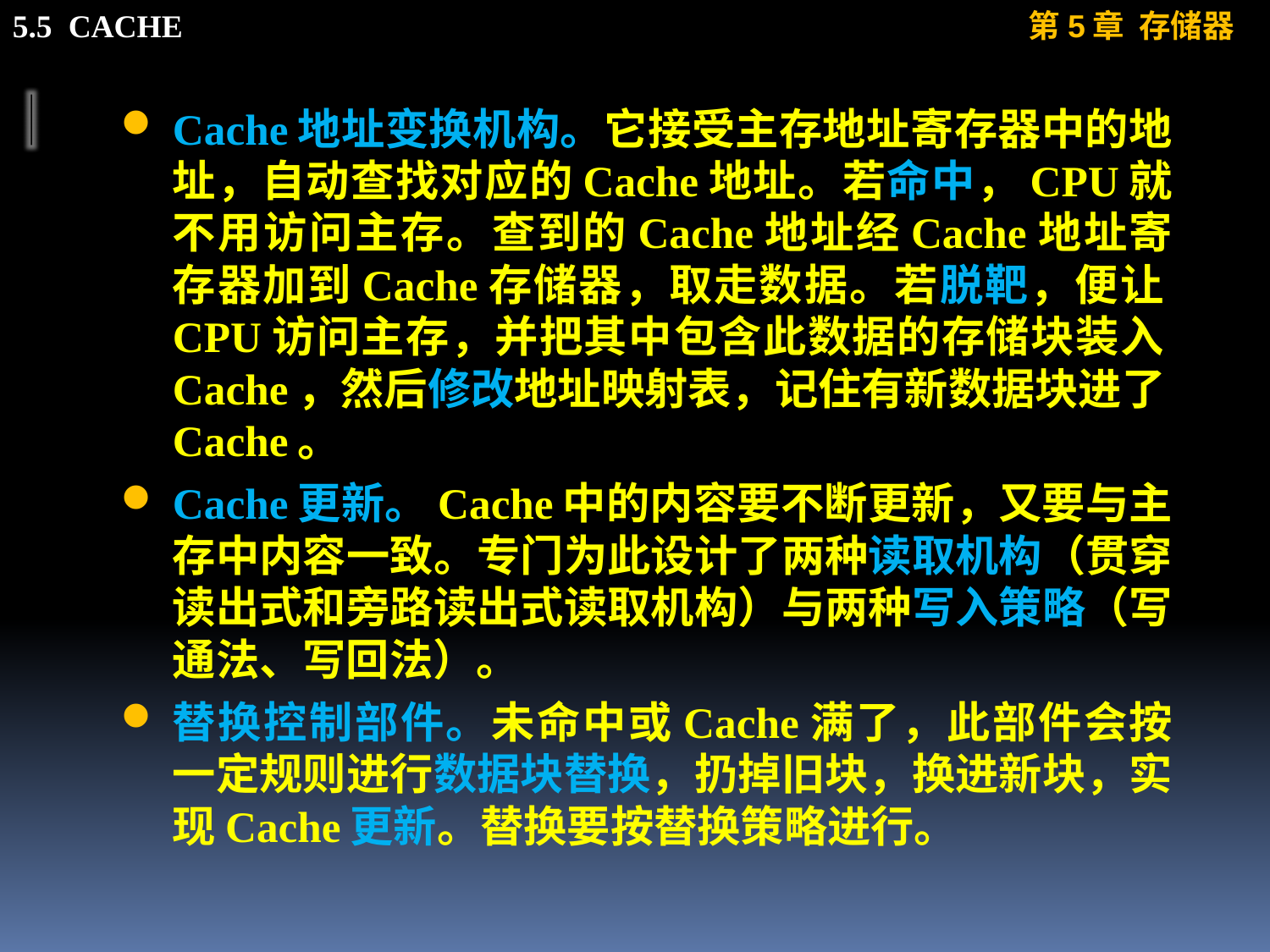

Cache地址变换机构。它接受主存地址寄存器中的地址，自动查找对应的Cache地址。若命中，CPU就不用访问主存。查到的Cache地址经Cache地址寄存器加到Cache存储器，取走数据。若脱靶，便让CPU访问主存，并把其中包含此数据的存储块装入Cache，然后修改地址映射表，记住有新数据块进了Cache。
Cache更新。Cache中的内容要不断更新，又要与主存中内容一致。专门为此设计了两种读取机构（贯穿读出式和旁路读出式读取机构）与两种写入策略（写通法、写回法）。
替换控制部件。未命中或Cache满了，此部件会按一定规则进行数据块替换，扔掉旧块，换进新块，实现Cache更新。替换要按替换策略进行。